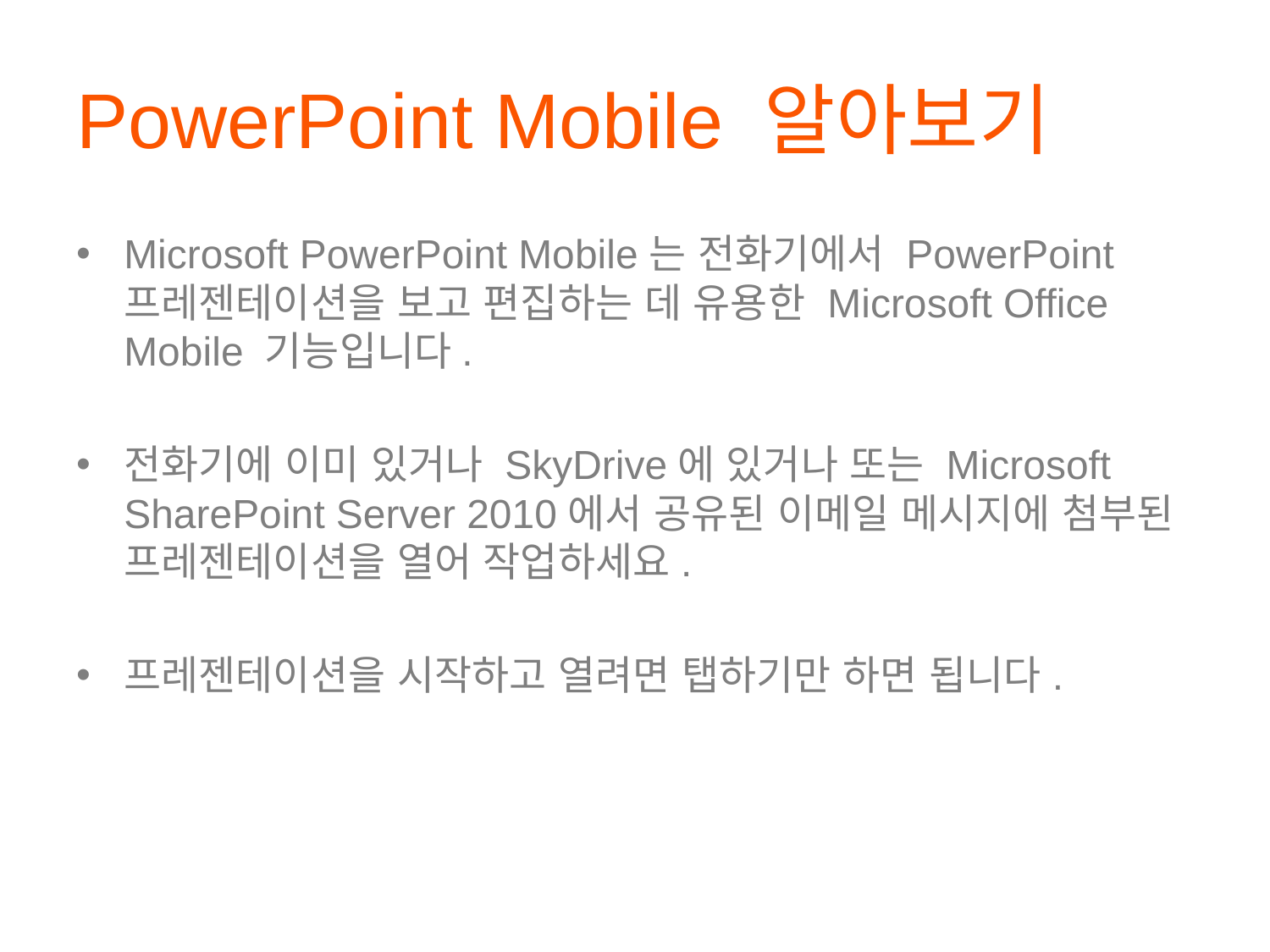

# PowerPoint Mobile 알아보기
Microsoft PowerPoint Mobile는 전화기에서 PowerPoint 프레젠테이션을 보고 편집하는 데 유용한 Microsoft Office Mobile 기능입니다.

전화기에 이미 있거나 SkyDrive에 있거나 또는 Microsoft SharePoint Server 2010에서 공유된 이메일 메시지에 첨부된 프레젠테이션을 열어 작업하세요.

프레젠테이션을 시작하고 열려면 탭하기만 하면 됩니다.